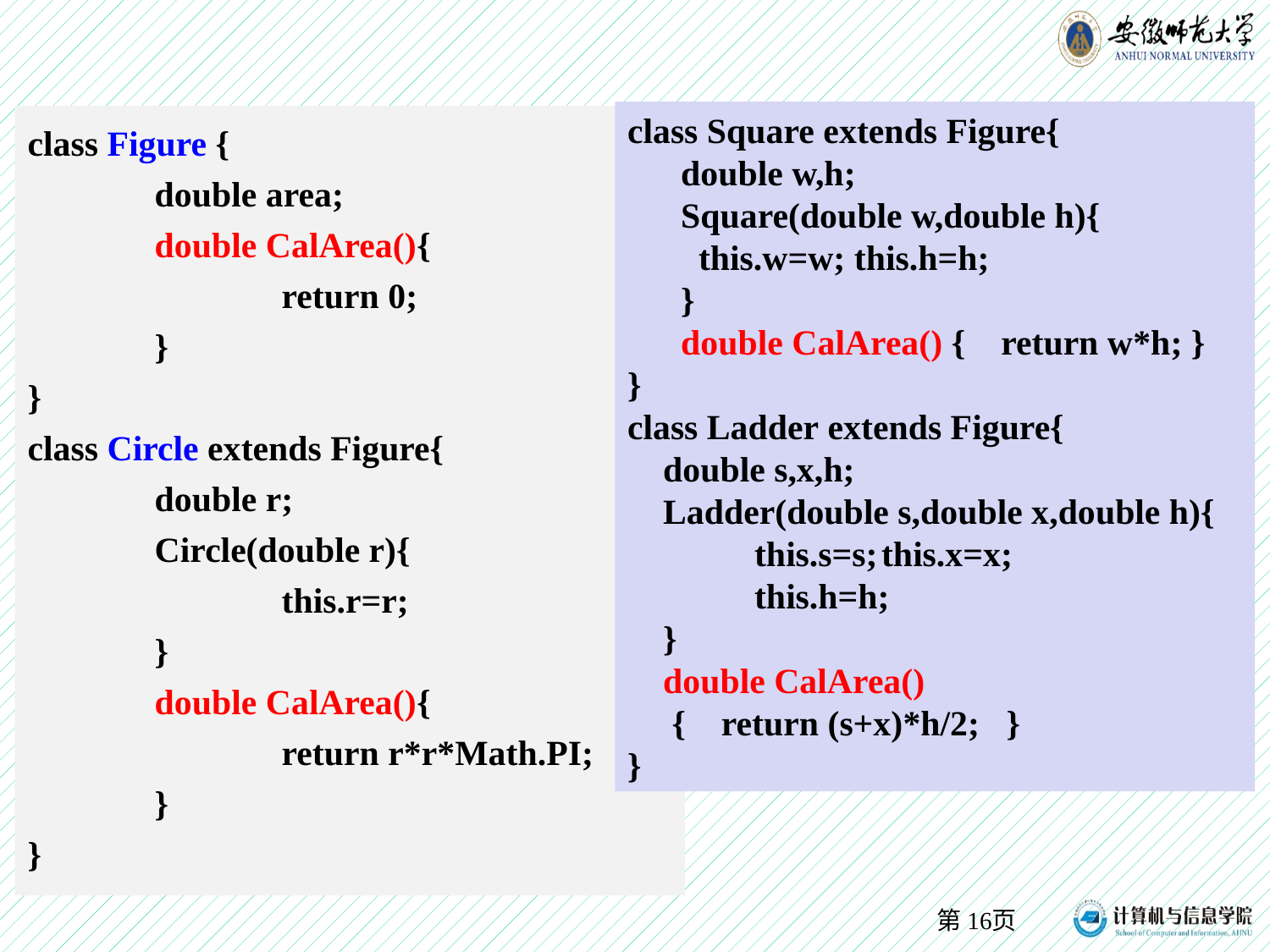

第16页

class Square extends Figure{
      double w,h;
      Square(double w,double h){
        this.w=w; this.h=h;
      }
      double CalArea() {    return w*h; }
}
class Ladder extends Figure{
    double s,x,h;
    Ladder(double s,double x,double h){
   	this.s=s;	this.x=x;
	this.h=h;
    }
    double CalArea()
     {    return (s+x)*h/2;   }
}
class Figure {
	double area;
	double CalArea(){
		return 0;
	}
}
class Circle extends Figure{
	double r;
	Circle(double r){
		this.r=r;
	}
	double CalArea(){
		return r*r*Math.PI;
	}
}